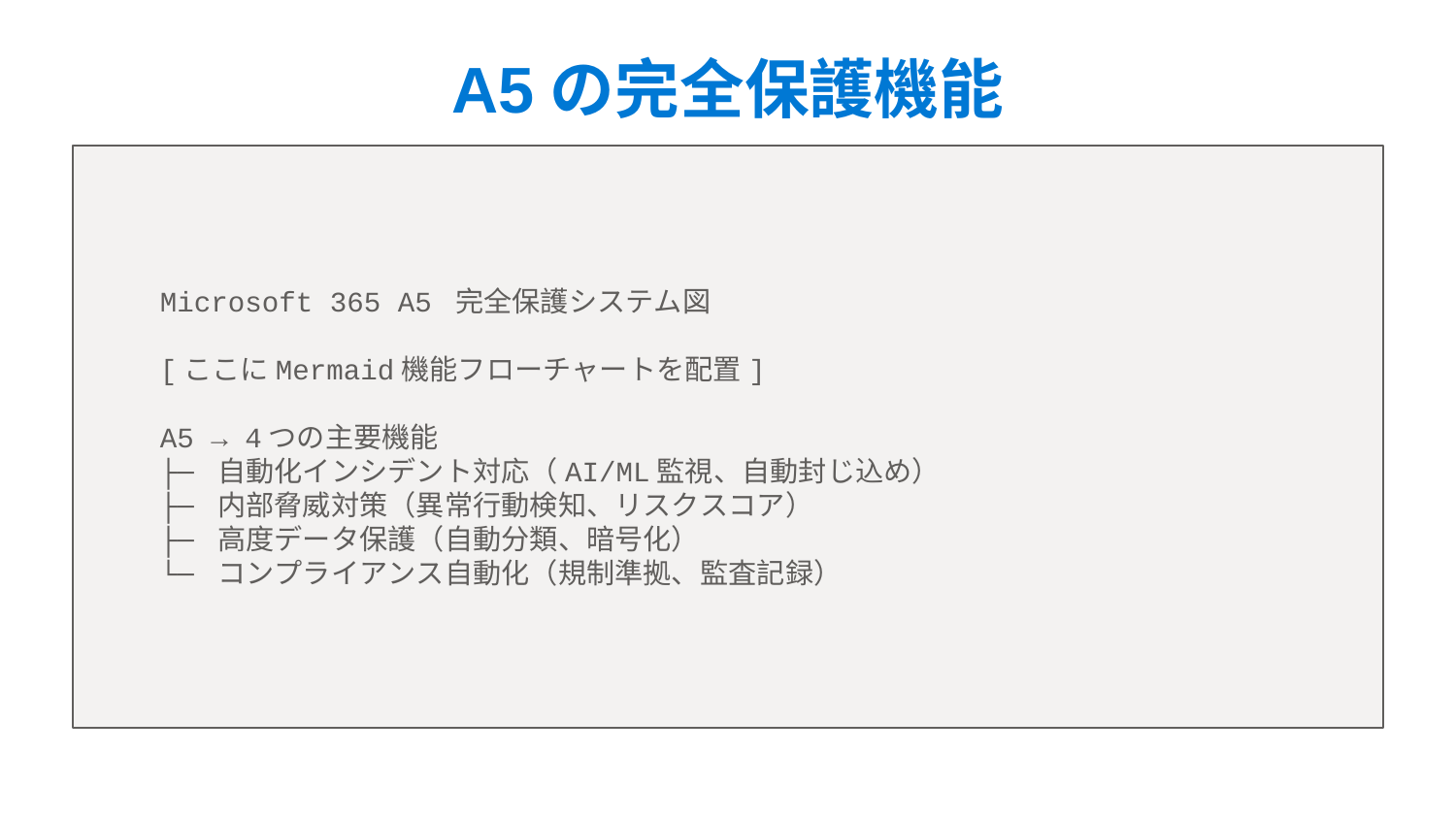

A5の完全保護機能

Microsoft 365 A5 完全保護システム図

[ここにMermaid機能フローチャートを配置]

A5 → 4つの主要機能
├─ 自動化インシデント対応（AI/ML監視、自動封じ込め）
├─ 内部脅威対策（異常行動検知、リスクスコア）
├─ 高度データ保護（自動分類、暗号化）
└─ コンプライアンス自動化（規制準拠、監査記録）